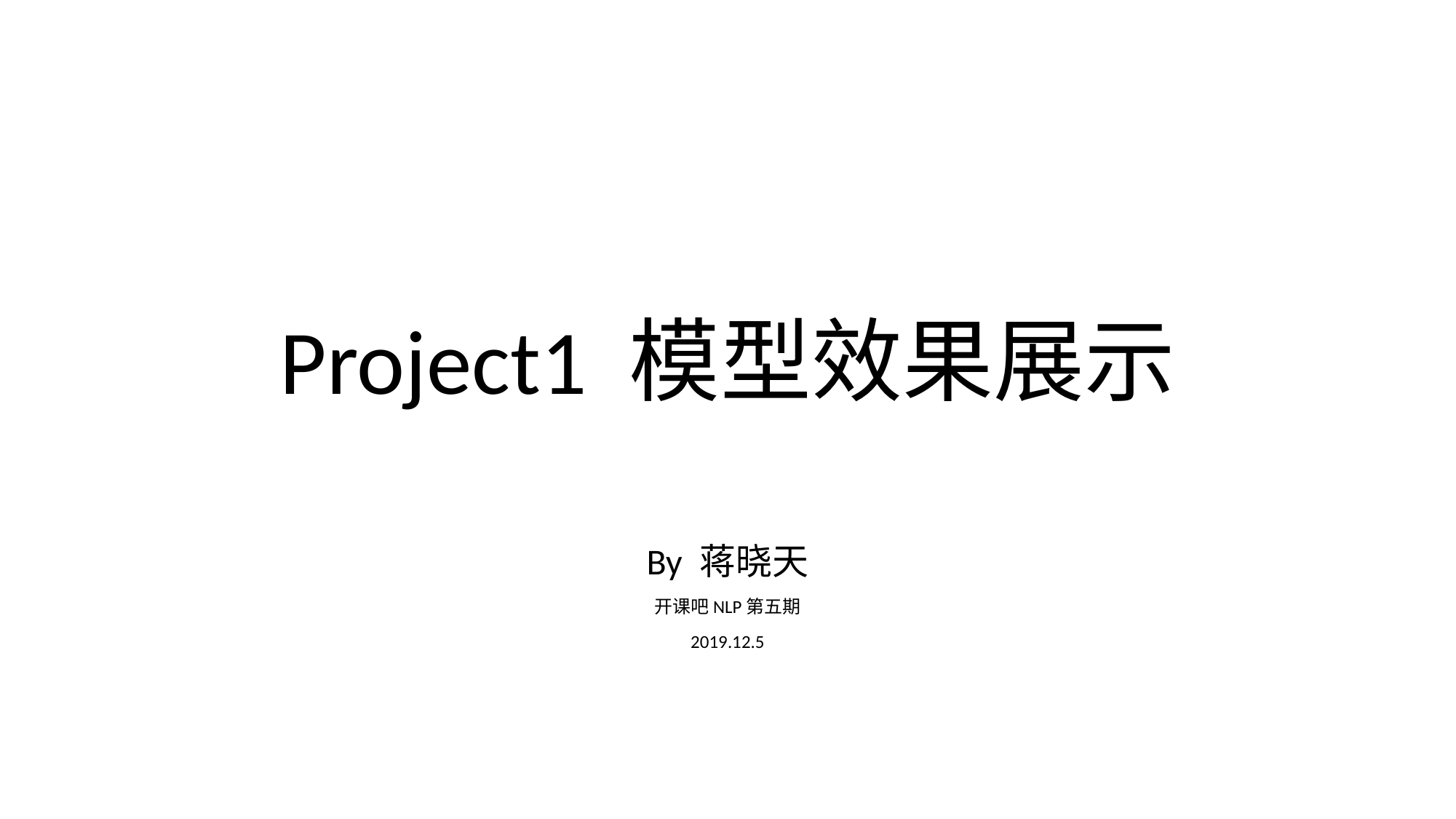

# Project1 模型效果展示
By 蒋晓天
开课吧NLP第五期
2019.12.5